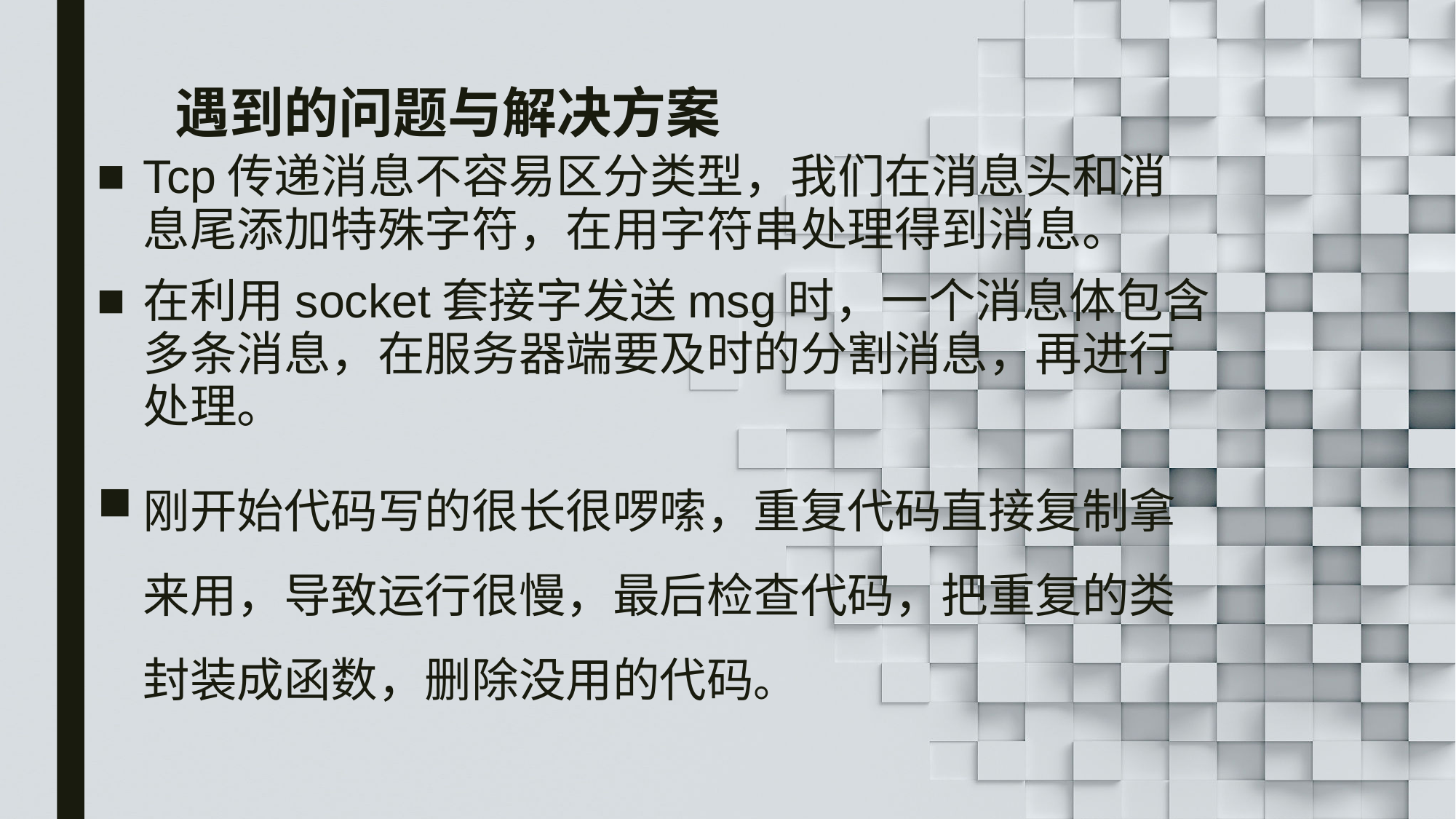

# 遇到的问题与解决方案
Tcp传递消息不容易区分类型，我们在消息头和消息尾添加特殊字符，在用字符串处理得到消息。
在利用socket套接字发送msg时，一个消息体包含多条消息，在服务器端要及时的分割消息，再进行处理。
刚开始代码写的很长很啰嗦，重复代码直接复制拿来用，导致运行很慢，最后检查代码，把重复的类封装成函数，删除没用的代码。